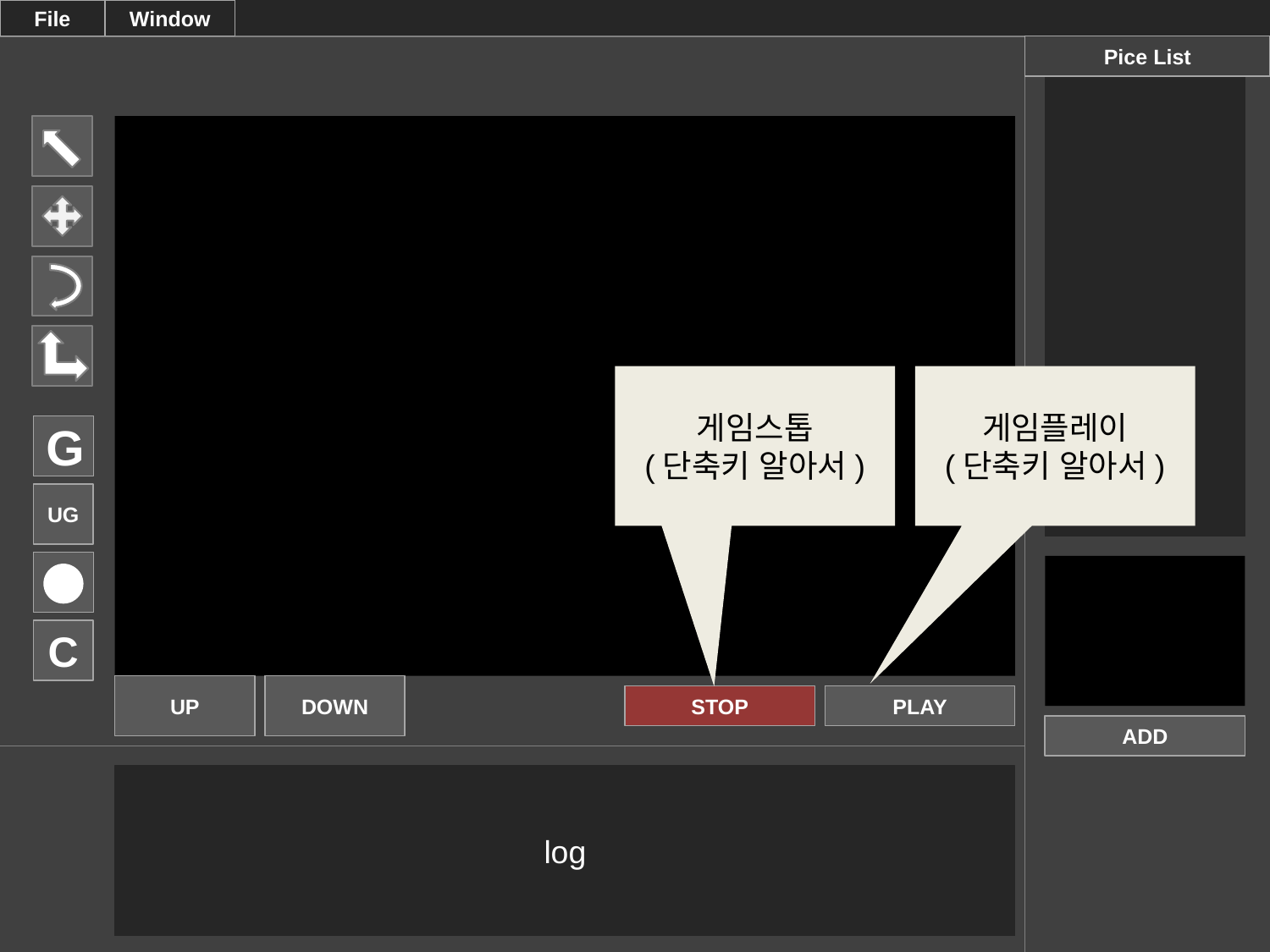

File
Window
Pice List

게임스톱
(단축키 알아서)
게임플레이
(단축키 알아서)
G
UG

C
UP
DOWN
STOP
PLAY
ADD
log